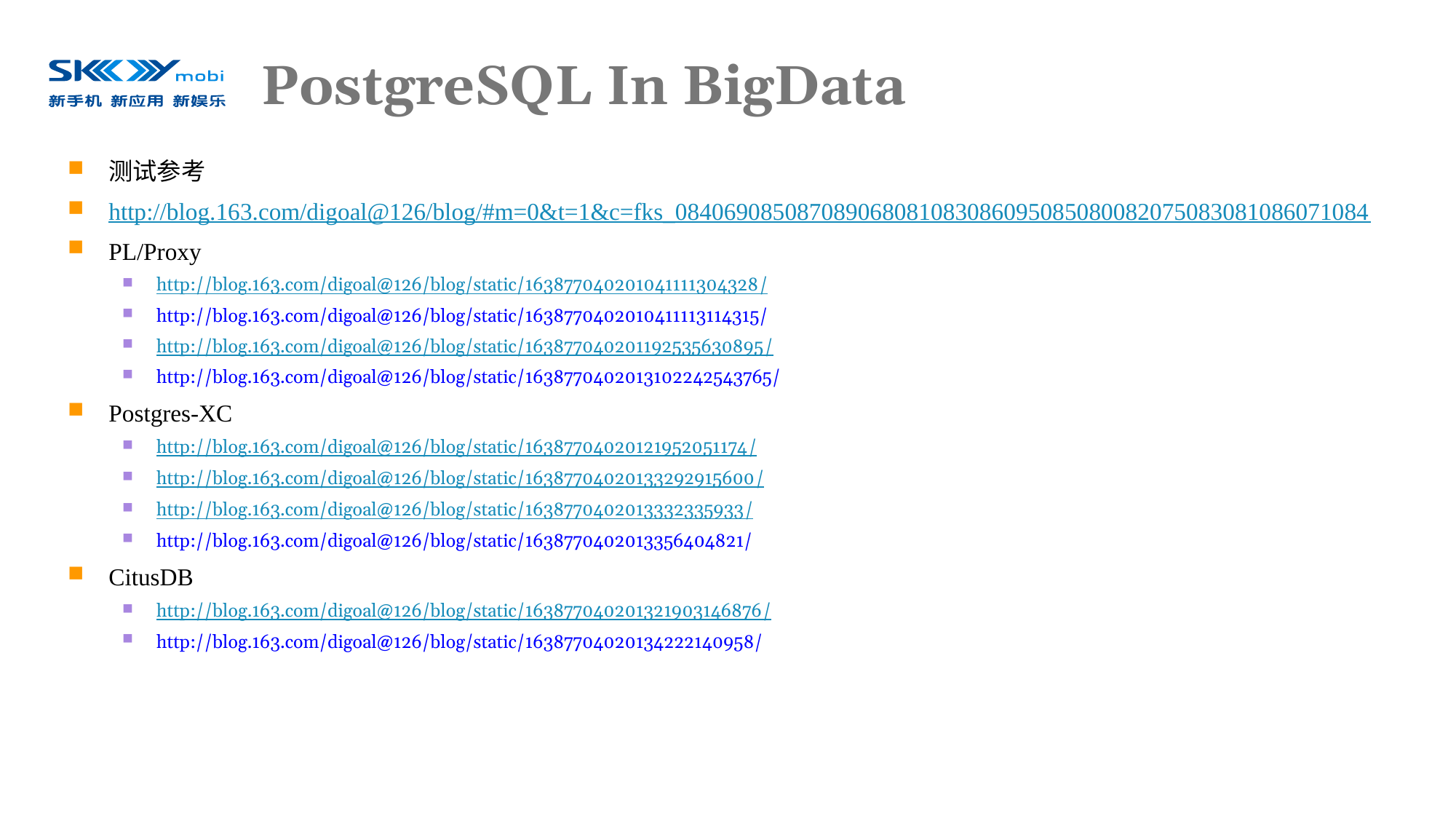

# PostgreSQL In BigData
测试参考
http://blog.163.com/digoal@126/blog/#m=0&t=1&c=fks_084069085087089068081083086095085080082075083081086071084
PL/Proxy
http://blog.163.com/digoal@126/blog/static/163877040201041111304328/
http://blog.163.com/digoal@126/blog/static/1638770402010411113114315/
http://blog.163.com/digoal@126/blog/static/163877040201192535630895/
http://blog.163.com/digoal@126/blog/static/1638770402013102242543765/
Postgres-XC
http://blog.163.com/digoal@126/blog/static/16387704020121952051174/
http://blog.163.com/digoal@126/blog/static/16387704020133292915600/
http://blog.163.com/digoal@126/blog/static/1638770402013332335933/
http://blog.163.com/digoal@126/blog/static/1638770402013356404821/
CitusDB
http://blog.163.com/digoal@126/blog/static/163877040201321903146876/
http://blog.163.com/digoal@126/blog/static/16387704020134222140958/